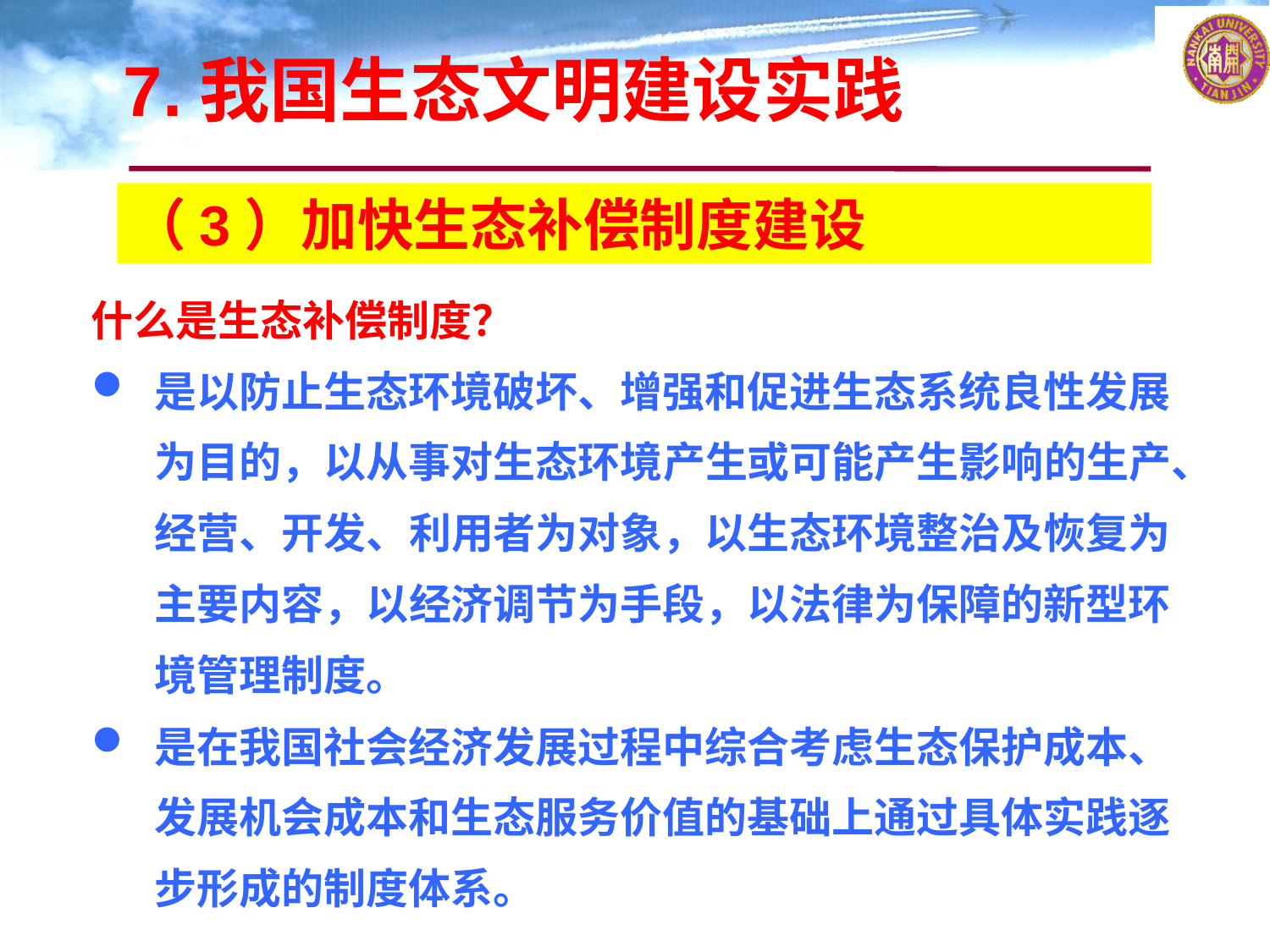

7.我国生态文明建设实践

（3）加快生态补偿制度建设
什么是生态补偿制度？
是以防止生态环境破坏、增强和促进生态系统良性发展为目的，以从事对生态环境产生或可能产生影响的生产、经营、开发、利用者为对象，以生态环境整治及恢复为主要内容，以经济调节为手段，以法律为保障的新型环境管理制度。
是在我国社会经济发展过程中综合考虑生态保护成本、发展机会成本和生态服务价值的基础上通过具体实践逐步形成的制度体系。